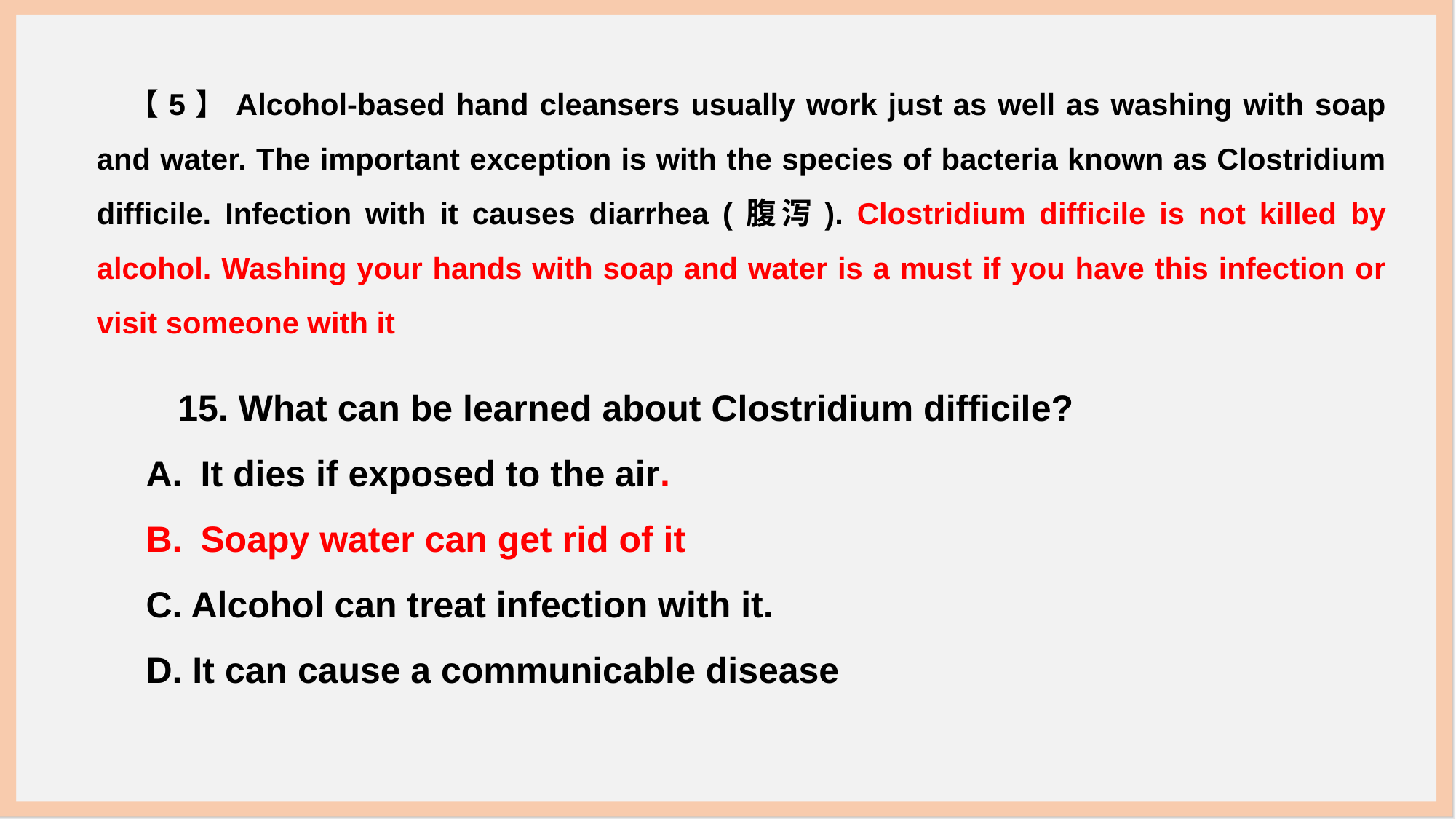

【5】Alcohol-based hand cleansers usually work just as well as washing with soap and water. The important exception is with the species of bacteria known as Clostridium difficile. Infection with it causes diarrhea (腹泻). Clostridium difficile is not killed by alcohol. Washing your hands with soap and water is a must if you have this infection or visit someone with it
15. What can be learned about Clostridium difficile?
It dies if exposed to the air.
Soapy water can get rid of it
C. Alcohol can treat infection with it.
D. It can cause a communicable disease